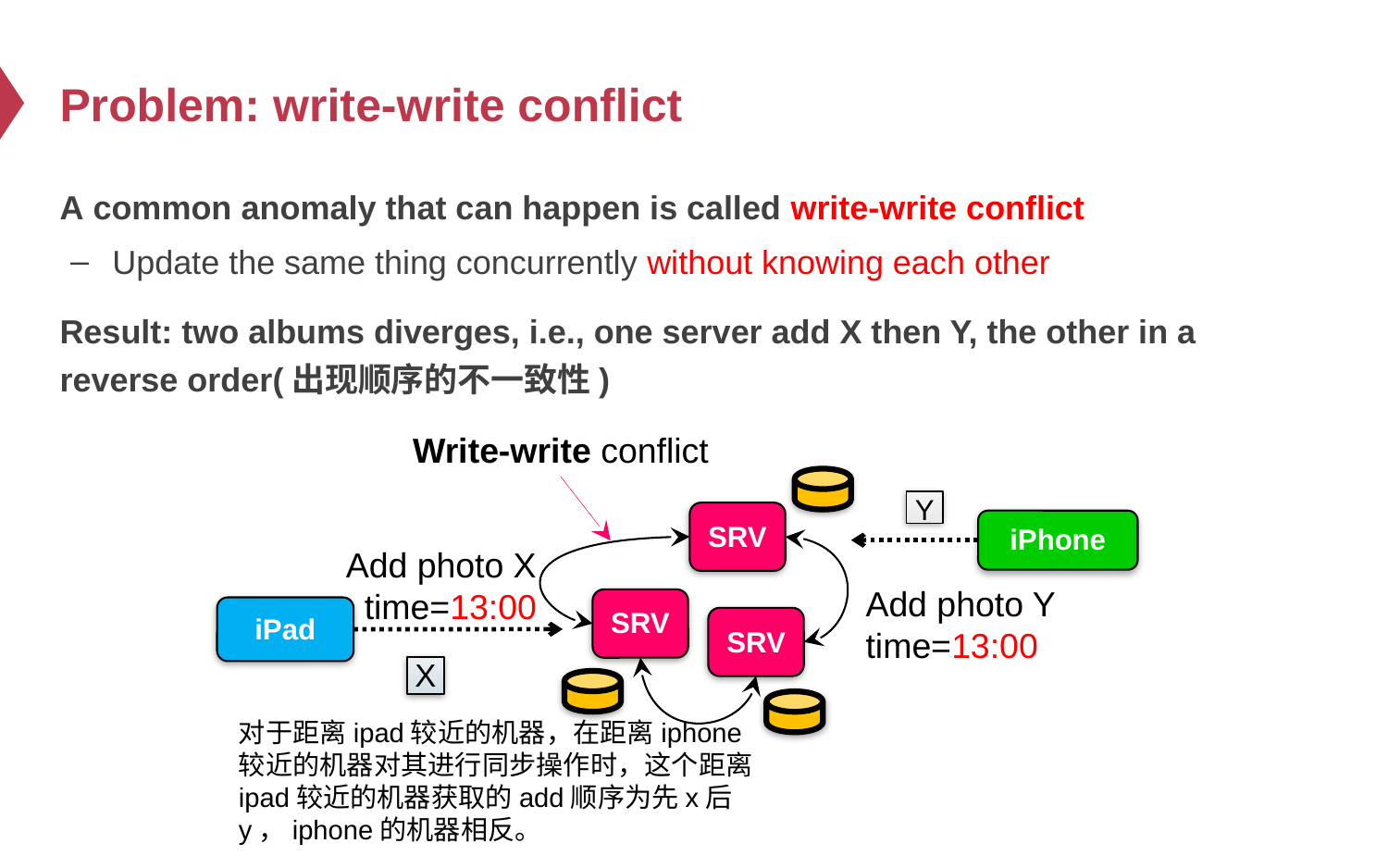

# Problem: write-write conflict
A common anomaly that can happen is called write-write conflict
Update the same thing concurrently without knowing each other
Result: two albums diverges, i.e., one server add X then Y, the other in a reverse order(出现顺序的不一致性)

Write-write conflict

Y
SRV
iPhone
Add photo X
time=13:00
Add photo Y
time=13:00
SRV
iPad
SRV
X

对于距离ipad较近的机器，在距离iphone较近的机器对其进行同步操作时，这个距离ipad较近的机器获取的add顺序为先x后y，iphone的机器相反。
24